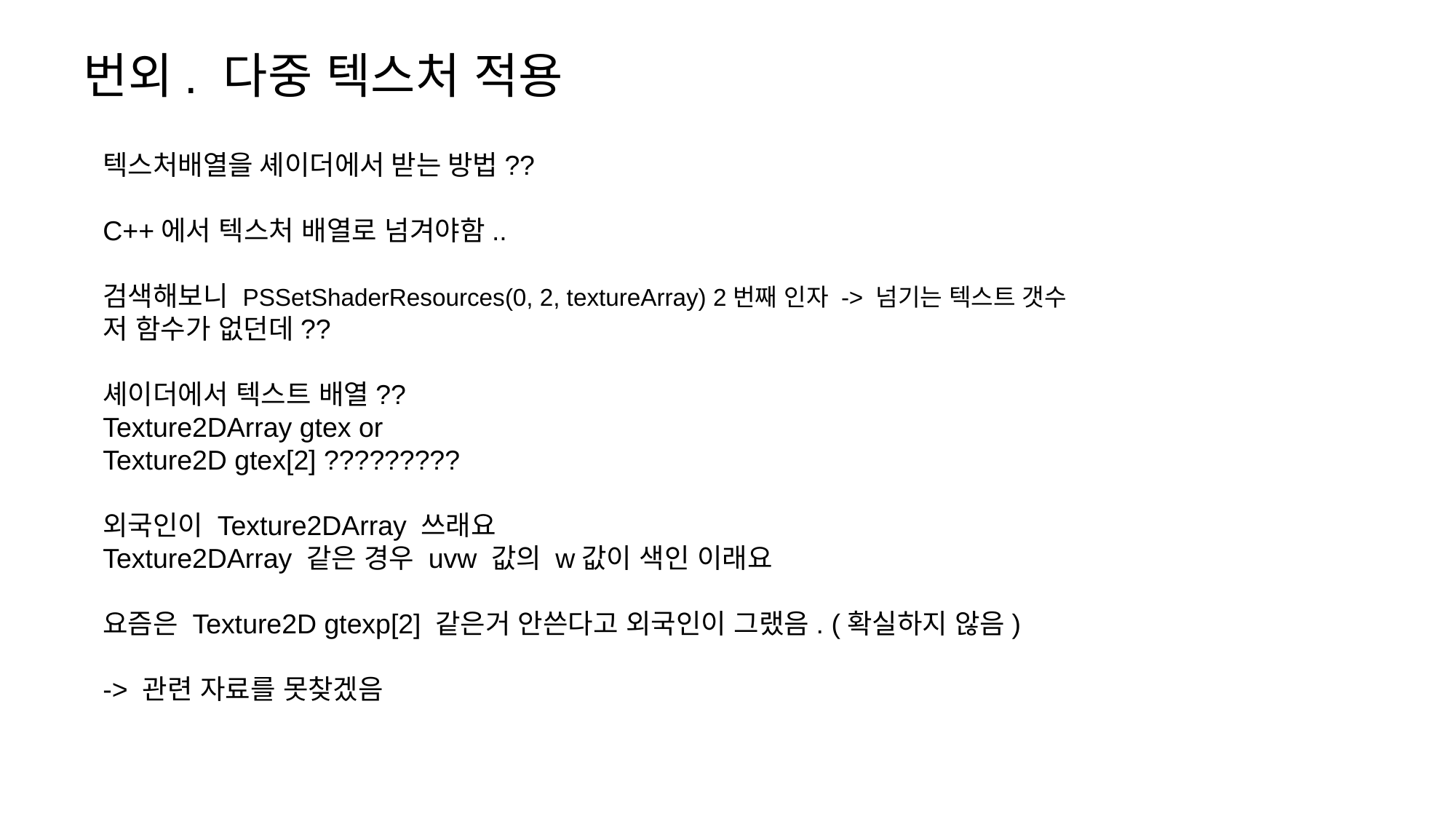

# 번외. 다중 텍스처 적용

텍스처배열을 셰이더에서 받는 방법??

C++에서 텍스처 배열로 넘겨야함..

검색해보니 PSSetShaderResources(0, 2, textureArray) 2번째 인자 -> 넘기는 텍스트 갯수
저 함수가 없던데??

셰이더에서 텍스트 배열??
Texture2DArray gtex or
Texture2D gtex[2] ?????????

외국인이 Texture2DArray 쓰래요
Texture2DArray 같은 경우 uvw 값의 w값이 색인 이래요

요즘은 Texture2D gtexp[2] 같은거 안쓴다고 외국인이 그랬음. (확실하지 않음)

-> 관련 자료를 못찾겠음